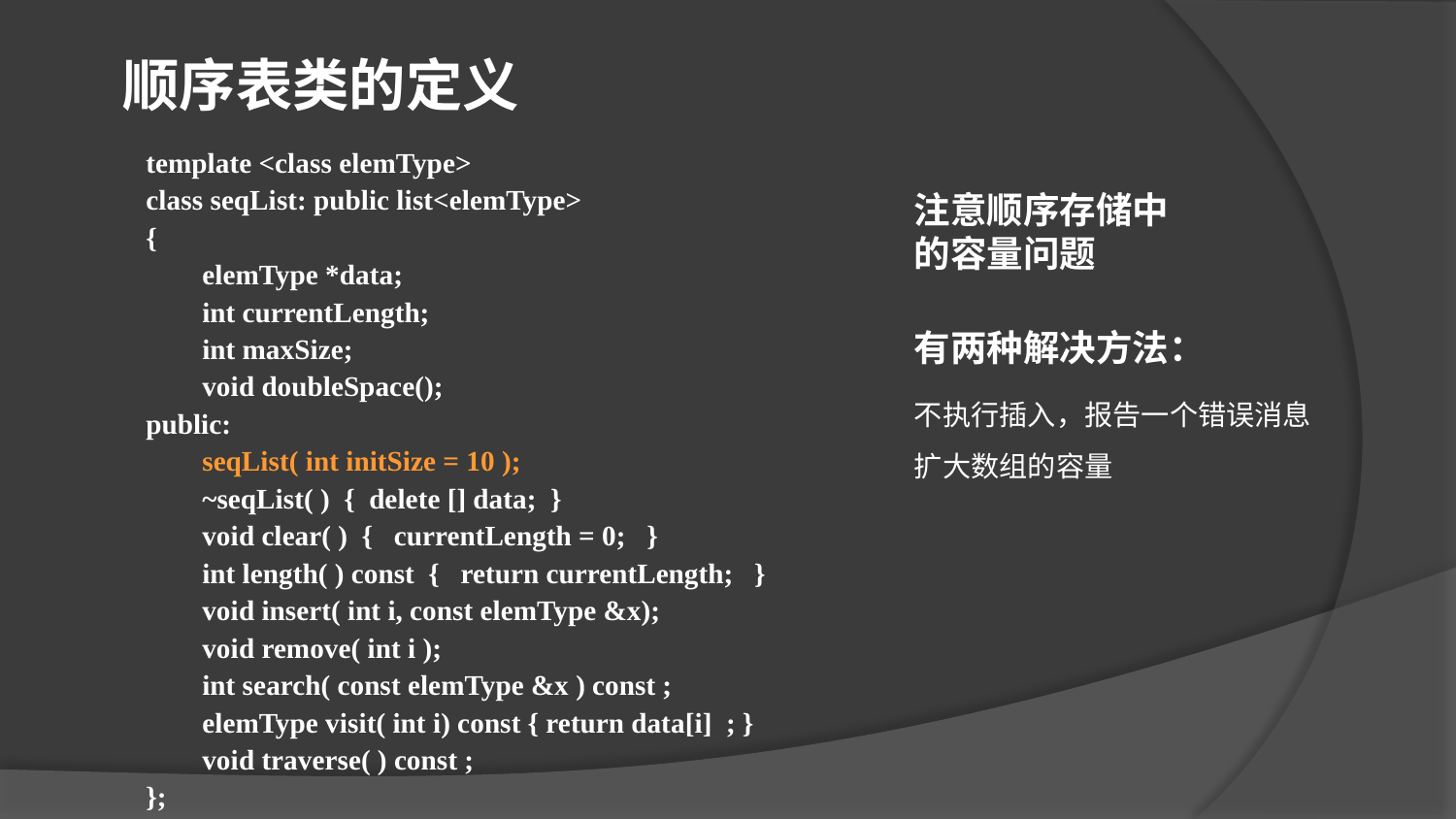

顺序表类的定义
template <class elemType>
class seqList: public list<elemType>
{
        elemType *data;
        int currentLength;
        int maxSize;
        void doubleSpace();
public:
        seqList( int initSize = 10 );
        ~seqList( )  {  delete [] data;  }
        void clear( )  {   currentLength = 0;   }
        int length( ) const  {   return currentLength;   }
        void insert( int i, const elemType &x);
        void remove( int i );
        int search( const elemType &x ) const ;
        elemType visit( int i) const { return data[i]  ; }
        void traverse( ) const ;
};
注意顺序存储中的容量问题
有两种解决方法：
不执行插入，报告一个错误消息
扩大数组的容量